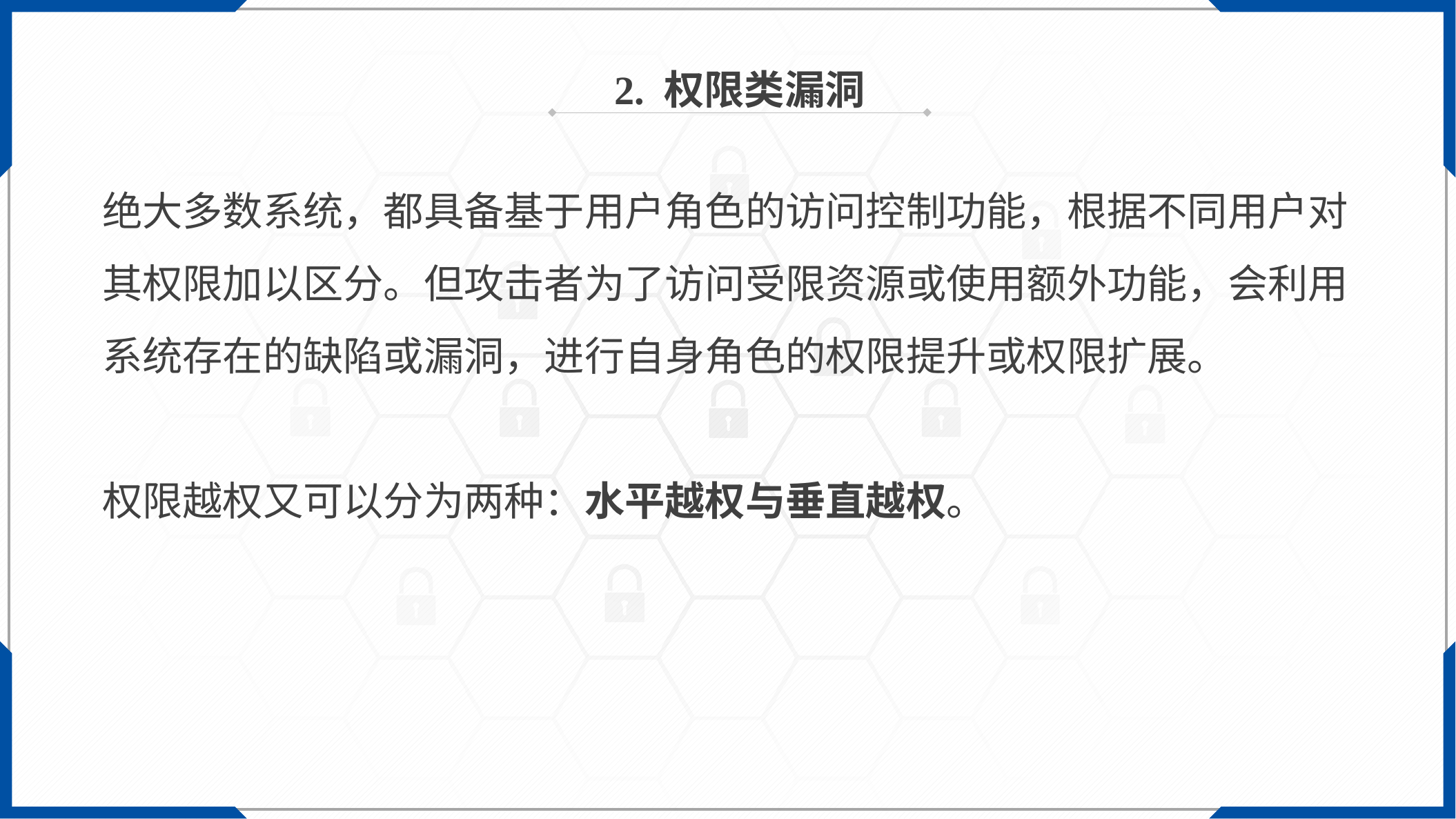

2. 权限类漏洞
绝大多数系统，都具备基于用户角色的访问控制功能，根据不同用户对其权限加以区分。但攻击者为了访问受限资源或使用额外功能，会利用系统存在的缺陷或漏洞，进行自身角色的权限提升或权限扩展。

权限越权又可以分为两种：水平越权与垂直越权。